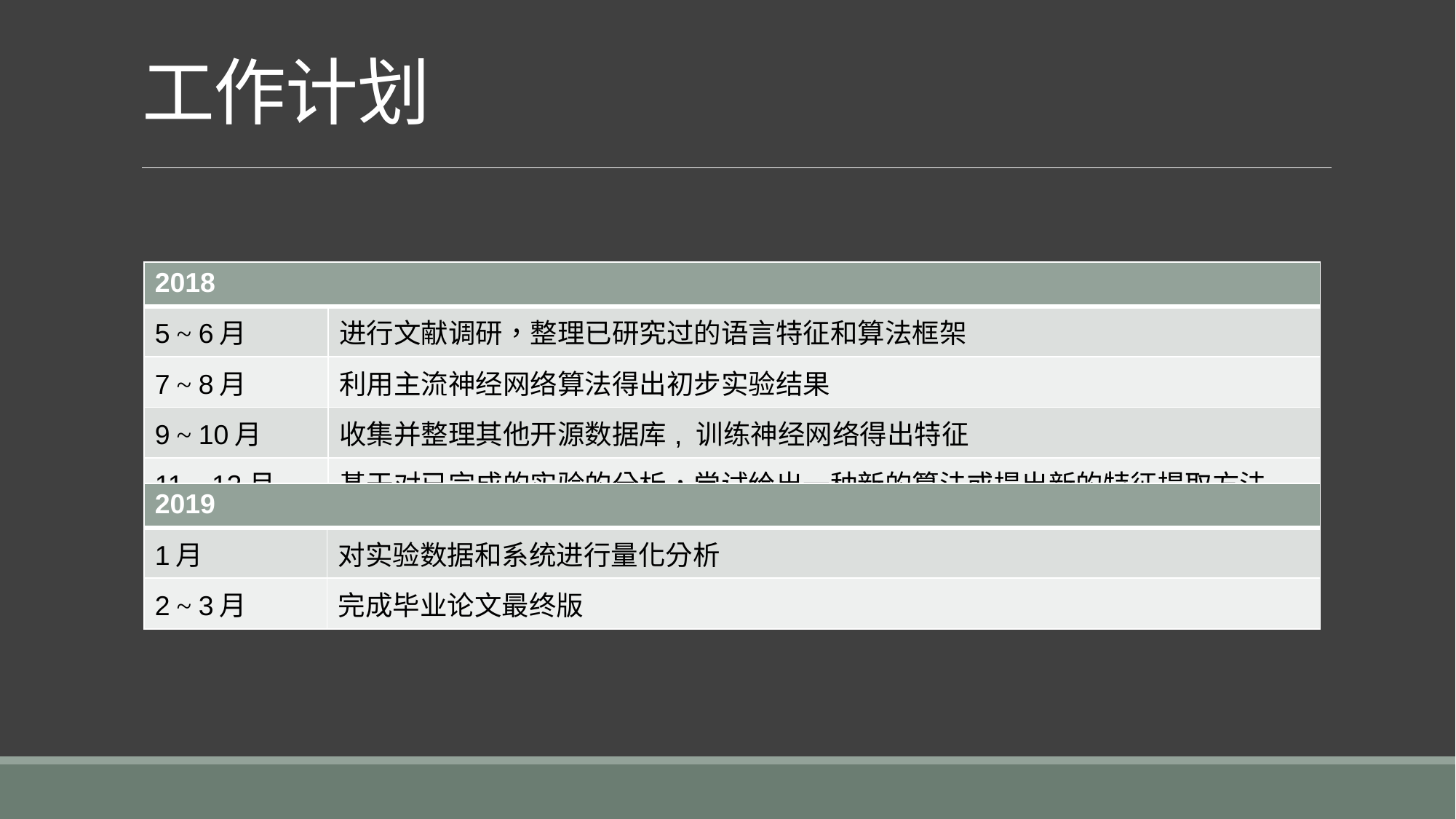

# 工作计划
| 2018 |  |
| --- | --- |
| 5 ~ 6月 | 进行文献调研，整理已研究过的语言特征和算法框架 |
| 7 ~ 8月 | 利用主流神经网络算法得出初步实验结果 |
| 9 ~ 10月 | 收集并整理其他开源数据库, 训练神经网络得出特征 |
| 11 ~ 12月 | 基于对已完成的实验的分析，尝试给出一种新的算法或提出新的特征提取方法 |
| 2019 |  |
| --- | --- |
| 1月 | 对实验数据和系统进行量化分析 |
| 2 ~ 3月 | 完成毕业论文最终版 |